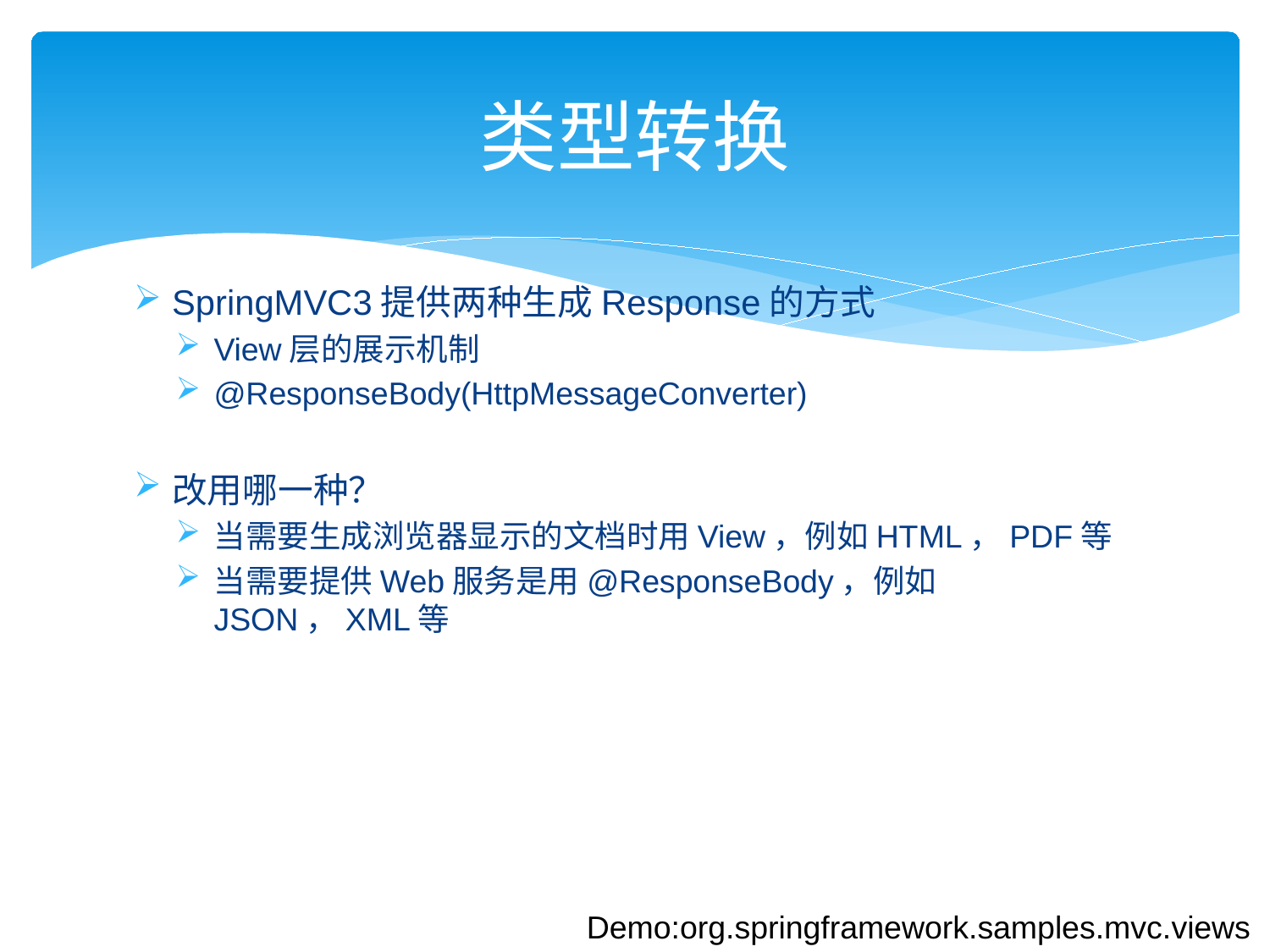

# 类型转换
SpringMVC3提供两种生成Response的方式
View层的展示机制
@ResponseBody(HttpMessageConverter)

改用哪一种？
当需要生成浏览器显示的文档时用View，例如HTML，PDF等
当需要提供Web服务是用@ResponseBody，例如JSON，XML等
Demo:org.springframework.samples.mvc.views